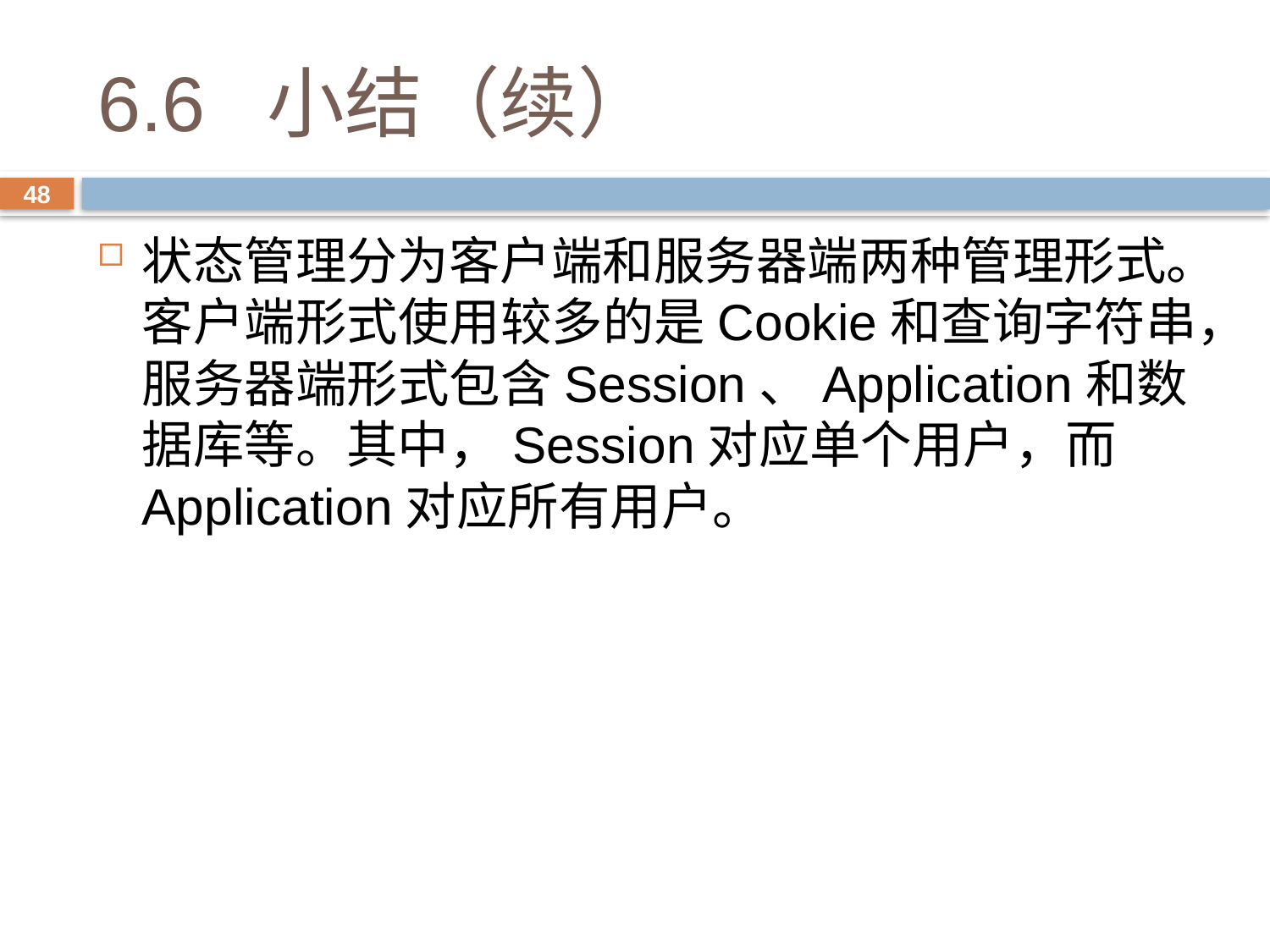

# 6.6  小结（续）
48
状态管理分为客户端和服务器端两种管理形式。客户端形式使用较多的是Cookie和查询字符串，服务器端形式包含Session、Application和数据库等。其中，Session对应单个用户，而Application对应所有用户。